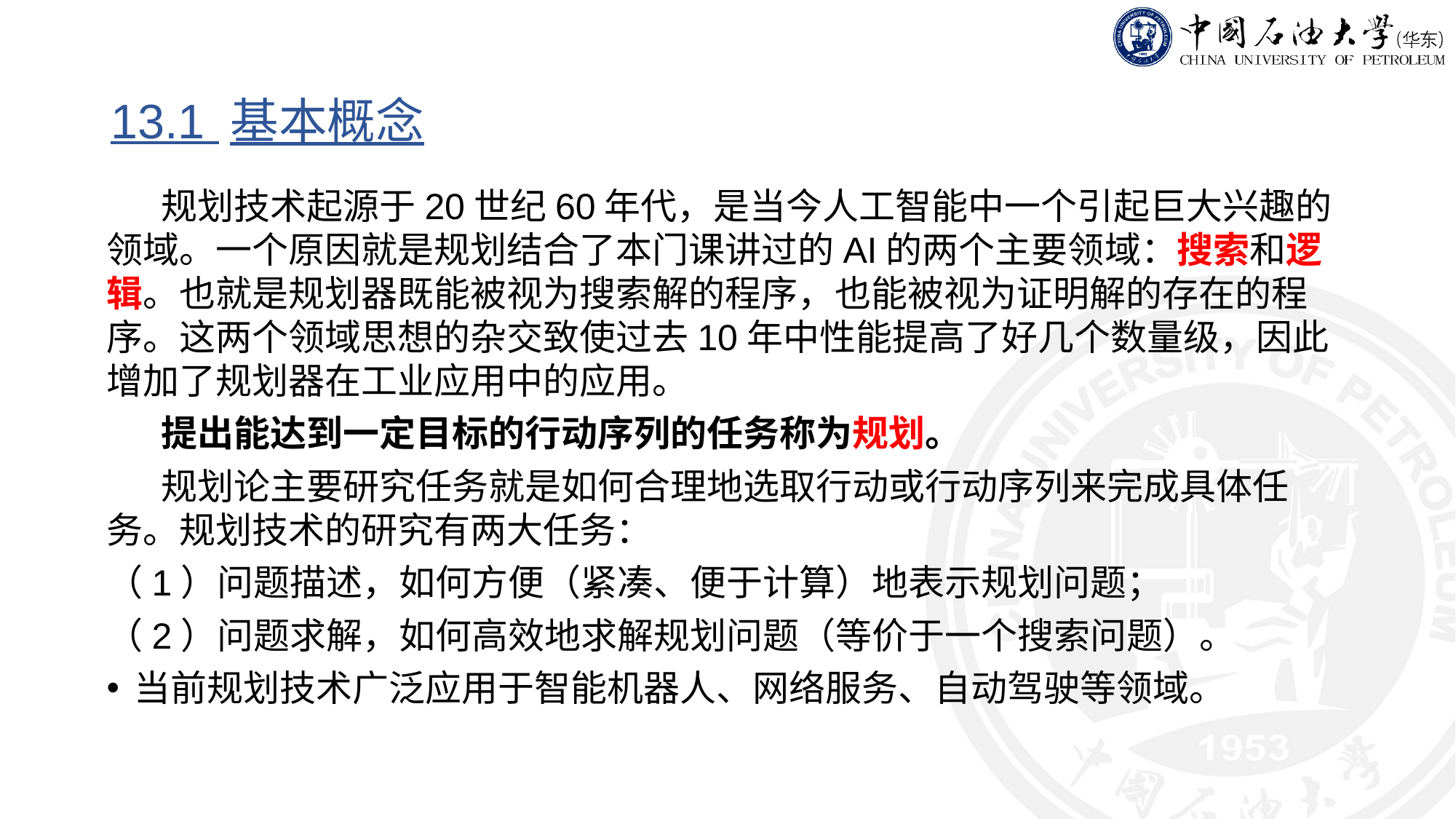

# 13.1 基本概念
规划技术起源于20世纪60年代，是当今人工智能中一个引起巨大兴趣的领域。一个原因就是规划结合了本门课讲过的AI的两个主要领域：搜索和逻辑。也就是规划器既能被视为搜索解的程序，也能被视为证明解的存在的程序。这两个领域思想的杂交致使过去10年中性能提高了好几个数量级，因此增加了规划器在工业应用中的应用。
提出能达到一定目标的行动序列的任务称为规划。
规划论主要研究任务就是如何合理地选取行动或行动序列来完成具体任务。规划技术的研究有两大任务：
（1）问题描述，如何方便（紧凑、便于计算）地表示规划问题；
（2）问题求解，如何高效地求解规划问题（等价于一个搜索问题）。
当前规划技术广泛应用于智能机器人、网络服务、自动驾驶等领域。